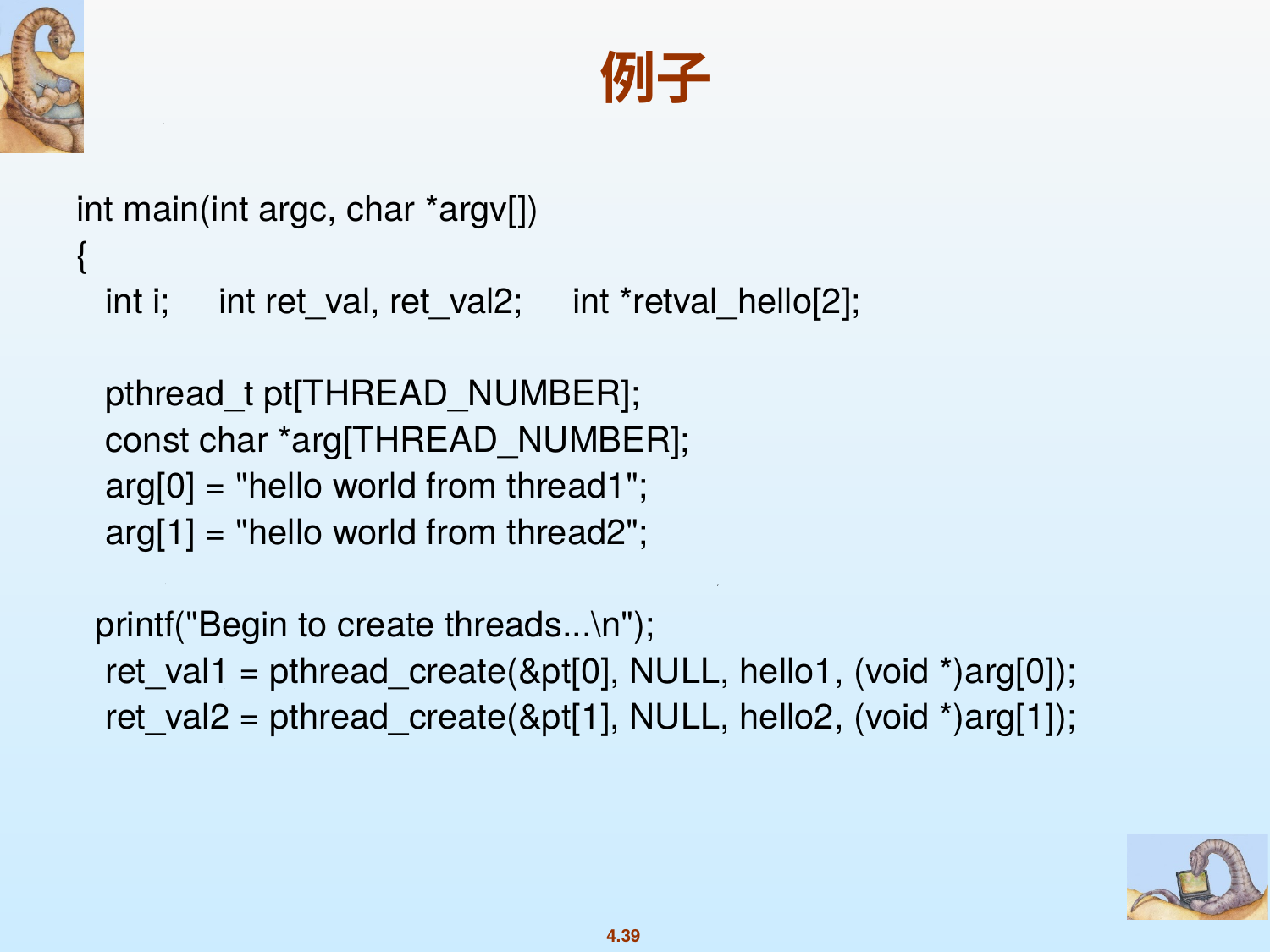

# 例子

int main(int argc, char *argv[])
{
   int i;     int ret_val, ret_val2;     int *retval_hello[2];

   pthread_t pt[THREAD_NUMBER];
   const char *arg[THREAD_NUMBER];
   arg[0] = "hello world from thread1";
   arg[1] = "hello world from thread2";

  printf("Begin to create threads...\n");
   ret_val1 = pthread_create(&pt[0], NULL, hello1, (void *)arg[0]);
   ret_val2 = pthread_create(&pt[1], NULL, hello2, (void *)arg[1]);